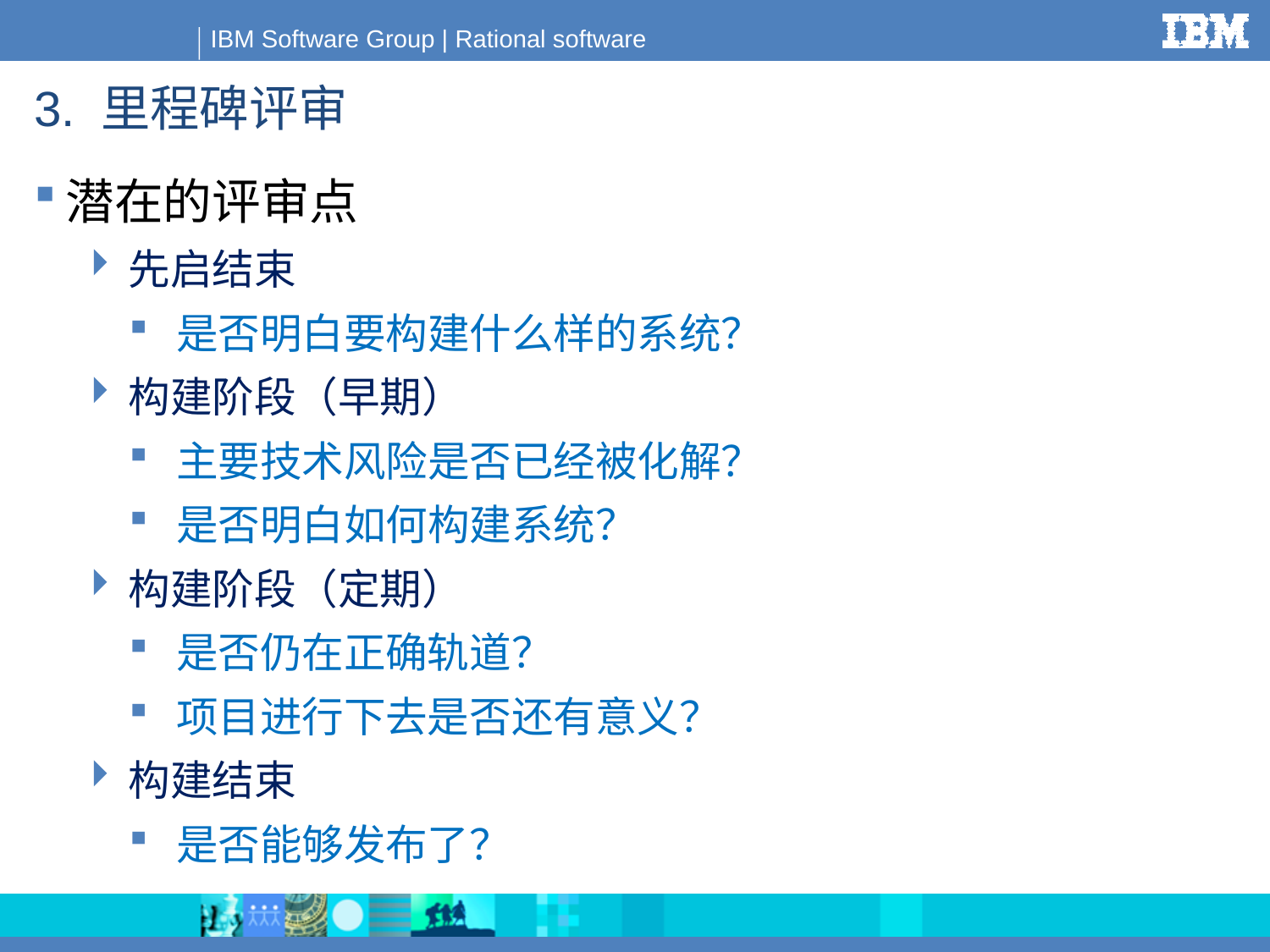

# 3. 里程碑评审
潜在的评审点
先启结束
是否明白要构建什么样的系统？
构建阶段（早期）
主要技术风险是否已经被化解？
是否明白如何构建系统？
构建阶段（定期）
是否仍在正确轨道？
项目进行下去是否还有意义？
构建结束
是否能够发布了？